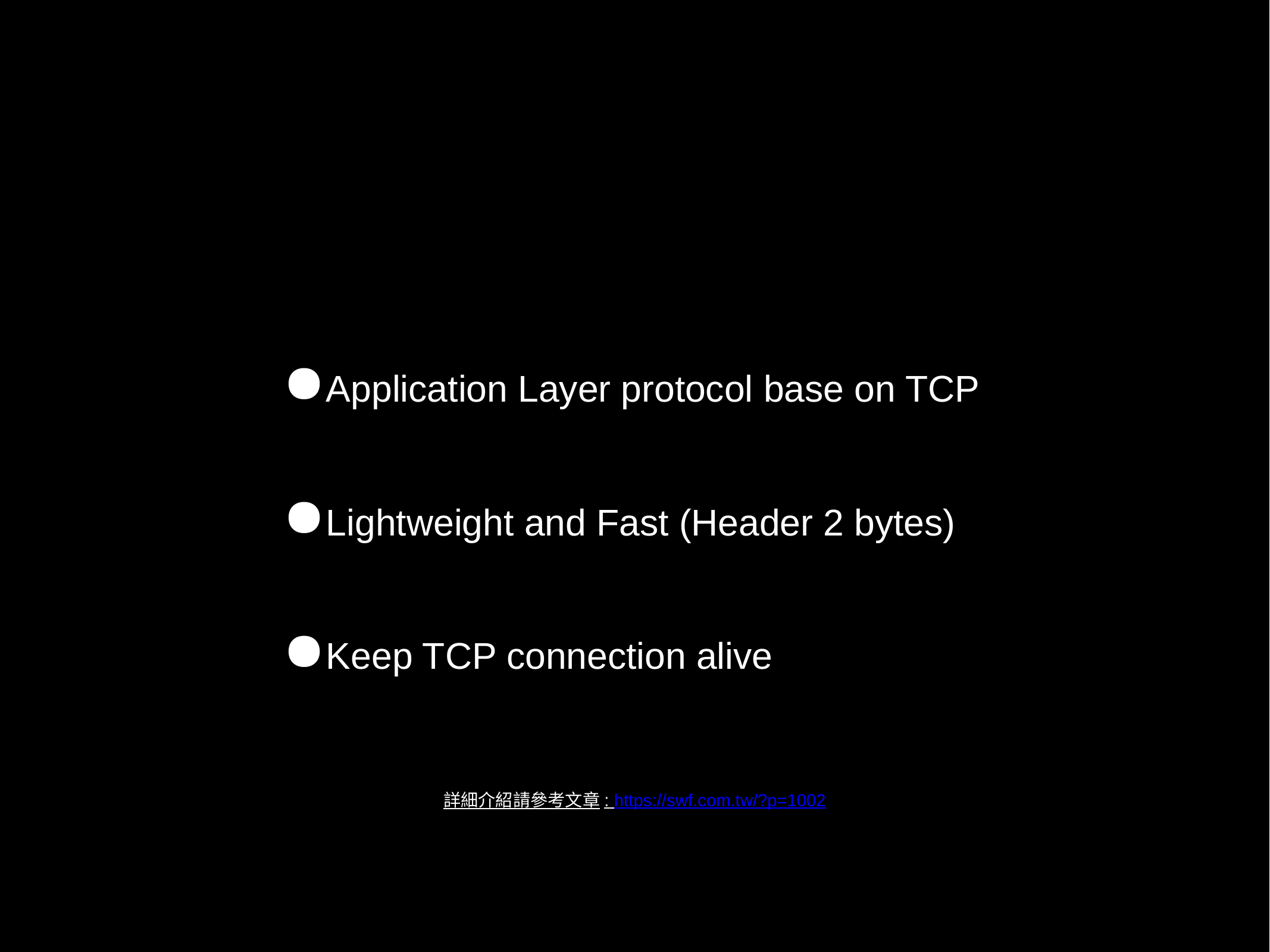

Application Layer protocol base on TCP
Lightweight and Fast (Header 2 bytes)
Keep TCP connection alive
詳細介紹請參考文章: https://swf.com.tw/?p=1002